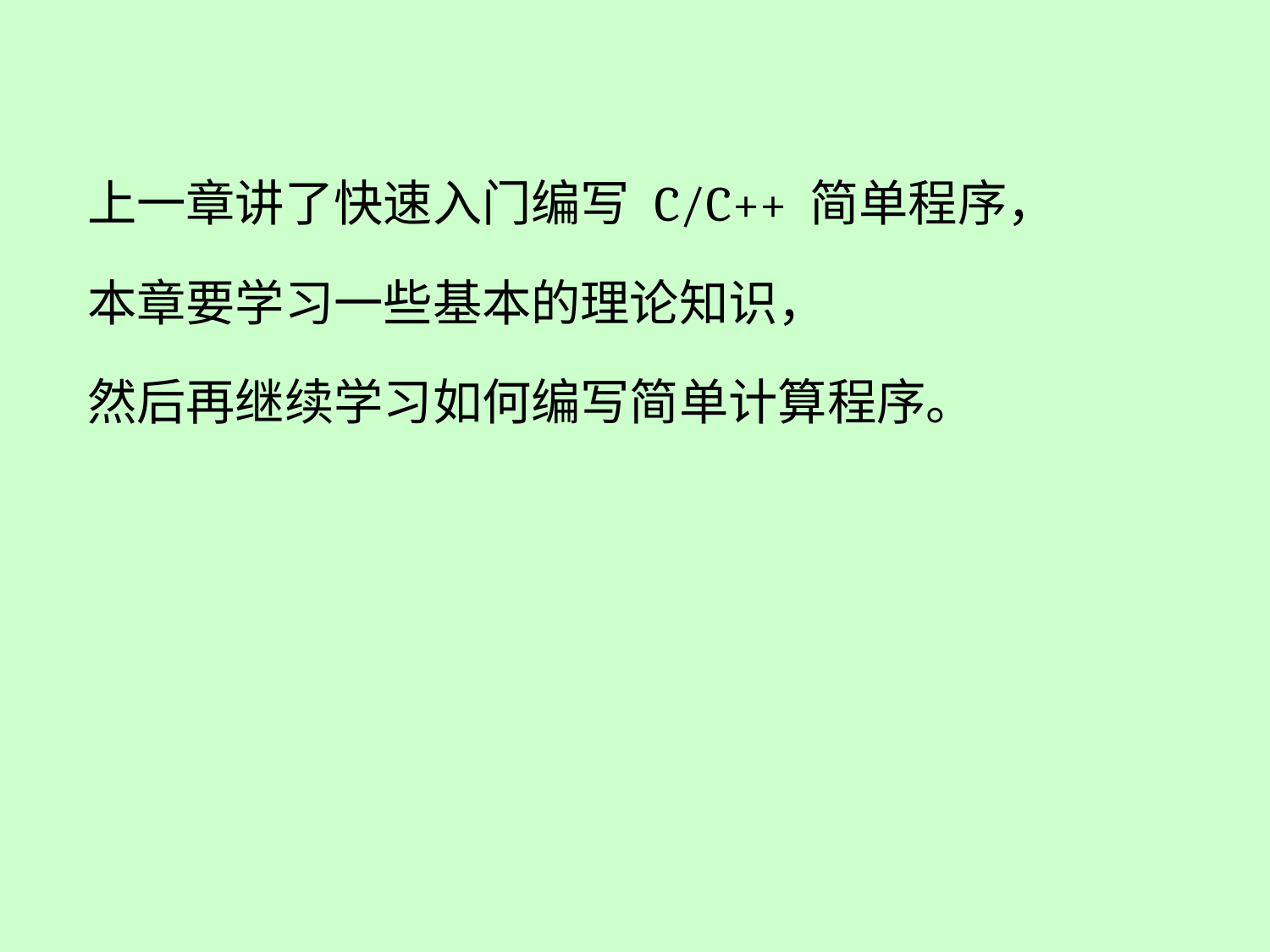

上一章讲了快速入门编写 C/C++ 简单程序，
本章要学习一些基本的理论知识，
然后再继续学习如何编写简单计算程序。
2